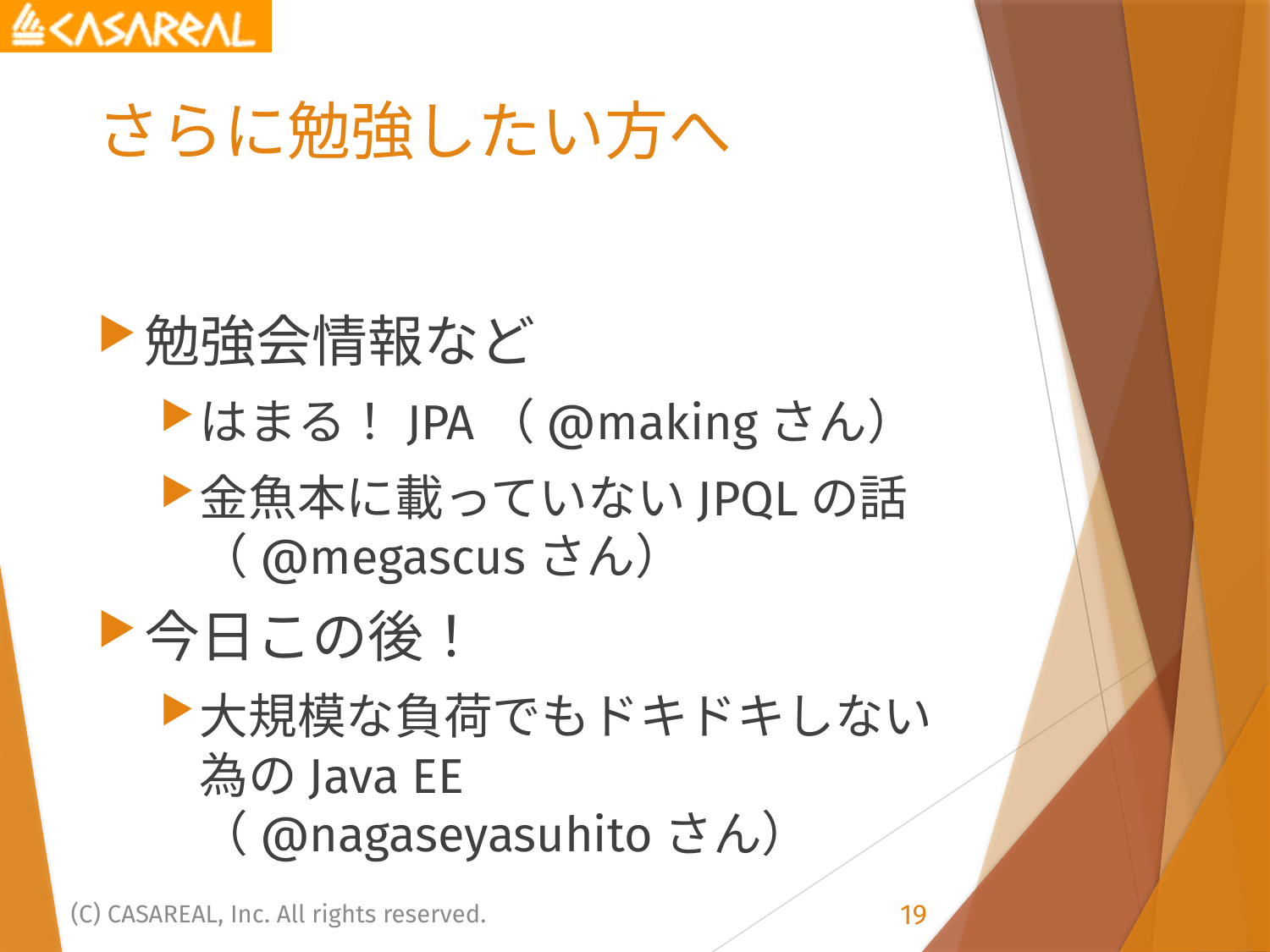

# さらに勉強したい方へ
勉強会情報など
はまる！JPA（@makingさん）
金魚本に載っていないJPQLの話（@megascusさん）
今日この後！
大規模な負荷でもドキドキしない為のJava EE
（@nagaseyasuhitoさん）
(C) CASAREAL, Inc. All rights reserved.
19